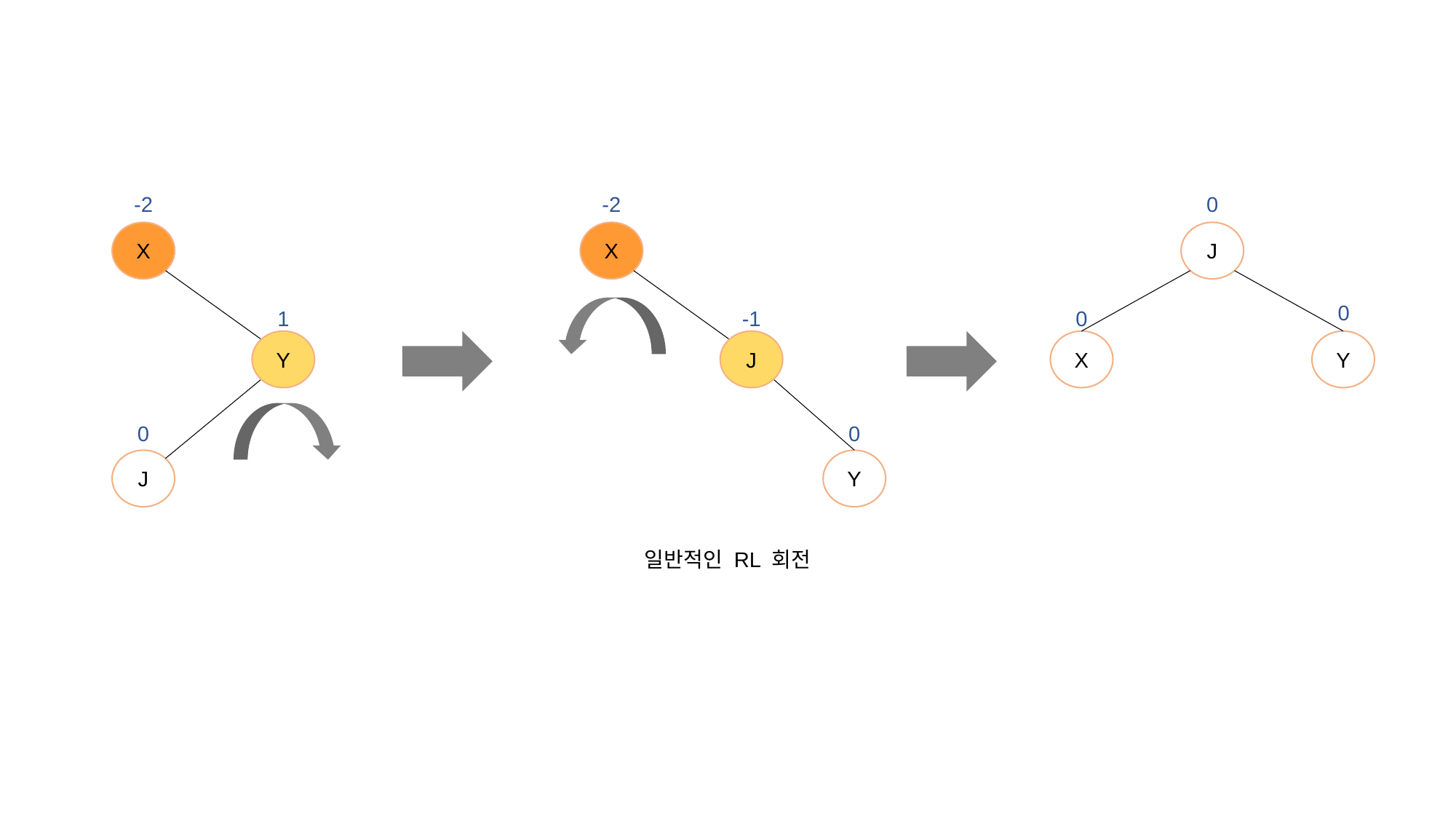

-2
-2
0
X
X
J
0

1
-1
0
Y

J

X
Y

0
0
J
Y
일반적인 RL 회전